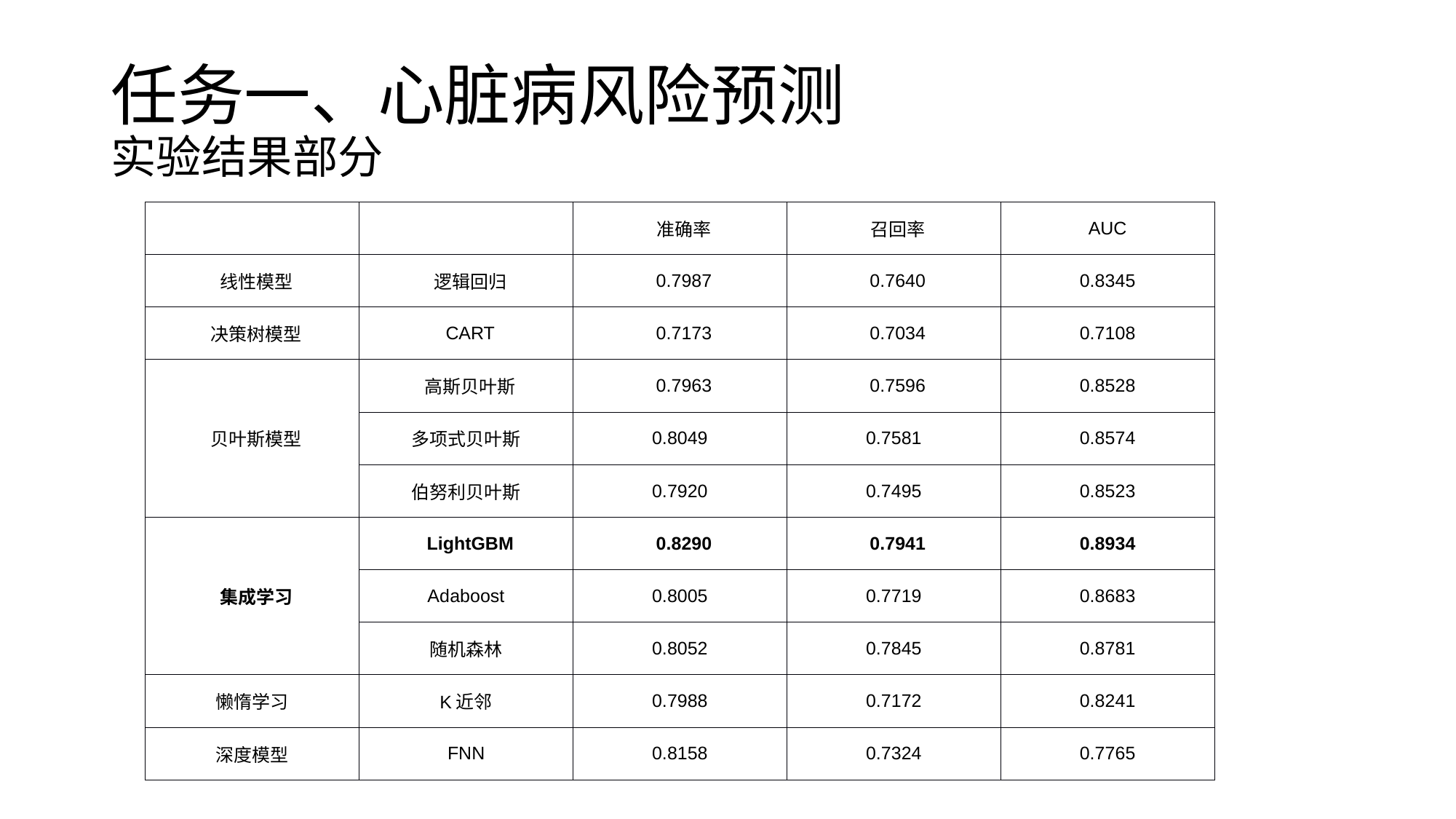

# 任务一、心脏病风险预测 实验结果部分
|  |  | 准确率 | 召回率 | AUC |
| --- | --- | --- | --- | --- |
| 线性模型 | 逻辑回归 | 0.7987 | 0.7640 | 0.8345 |
| 决策树模型 | CART | 0.7173 | 0.7034 | 0.7108 |
| 贝叶斯模型 | 高斯贝叶斯 | 0.7963 | 0.7596 | 0.8528 |
|  | 多项式贝叶斯 | 0.8049 | 0.7581 | 0.8574 |
|  | 伯努利贝叶斯 | 0.7920 | 0.7495 | 0.8523 |
| 集成学习 | LightGBM | 0.8290 | 0.7941 | 0.8934 |
|  | Adaboost | 0.8005 | 0.7719 | 0.8683 |
|  | 随机森林 | 0.8052 | 0.7845 | 0.8781 |
| 懒惰学习 | K近邻 | 0.7988 | 0.7172 | 0.8241 |
| 深度模型 | FNN | 0.8158 | 0.7324 | 0.7765 |